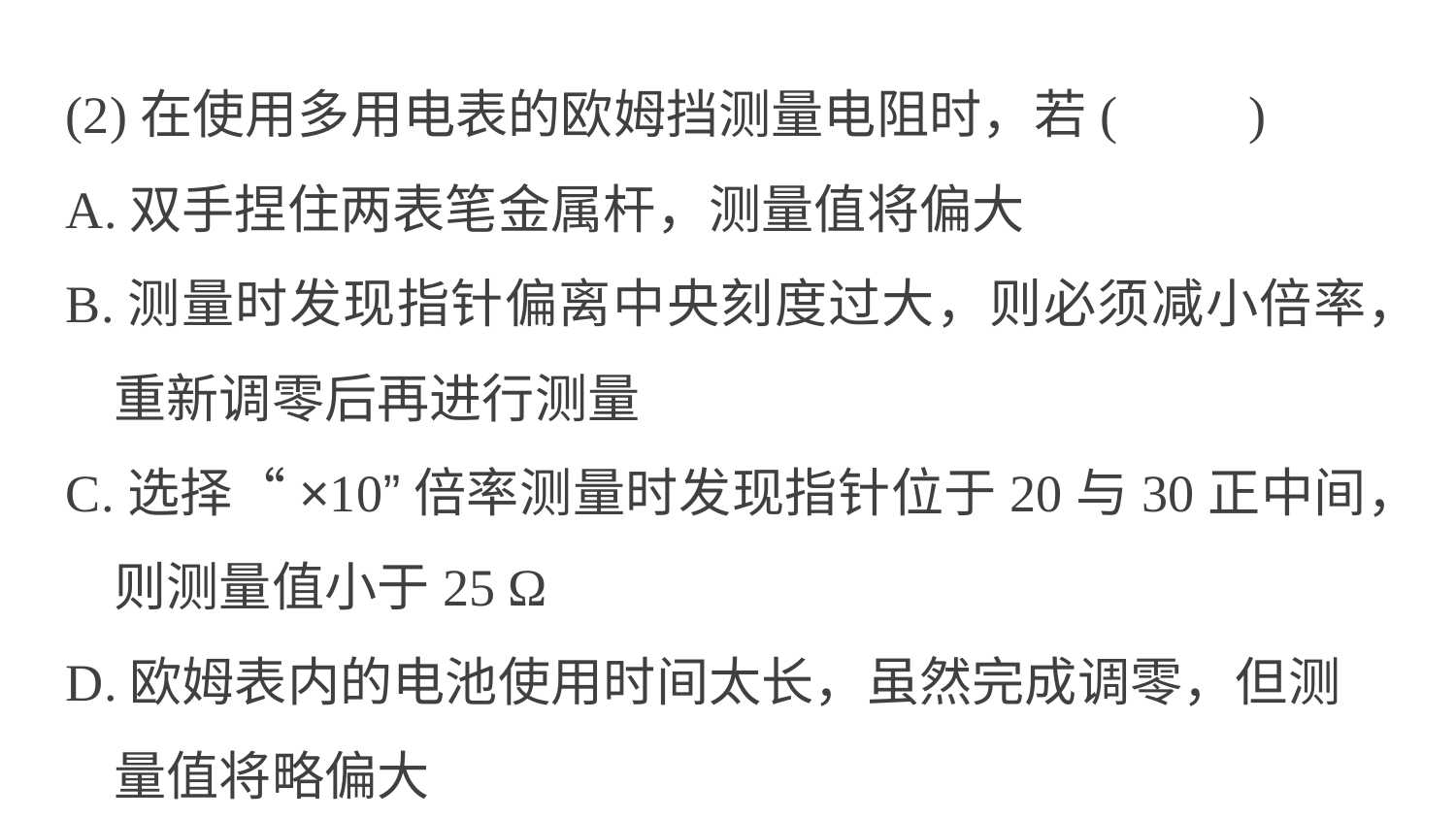

(2)在使用多用电表的欧姆挡测量电阻时，若(　　)
A.双手捏住两表笔金属杆，测量值将偏大
B.测量时发现指针偏离中央刻度过大，则必须减小倍率，
   重新调零后再进行测量
C.选择“×10”倍率测量时发现指针位于20与30正中间，
   则测量值小于25 Ω
D.欧姆表内的电池使用时间太长，虽然完成调零，但测
   量值将略偏大